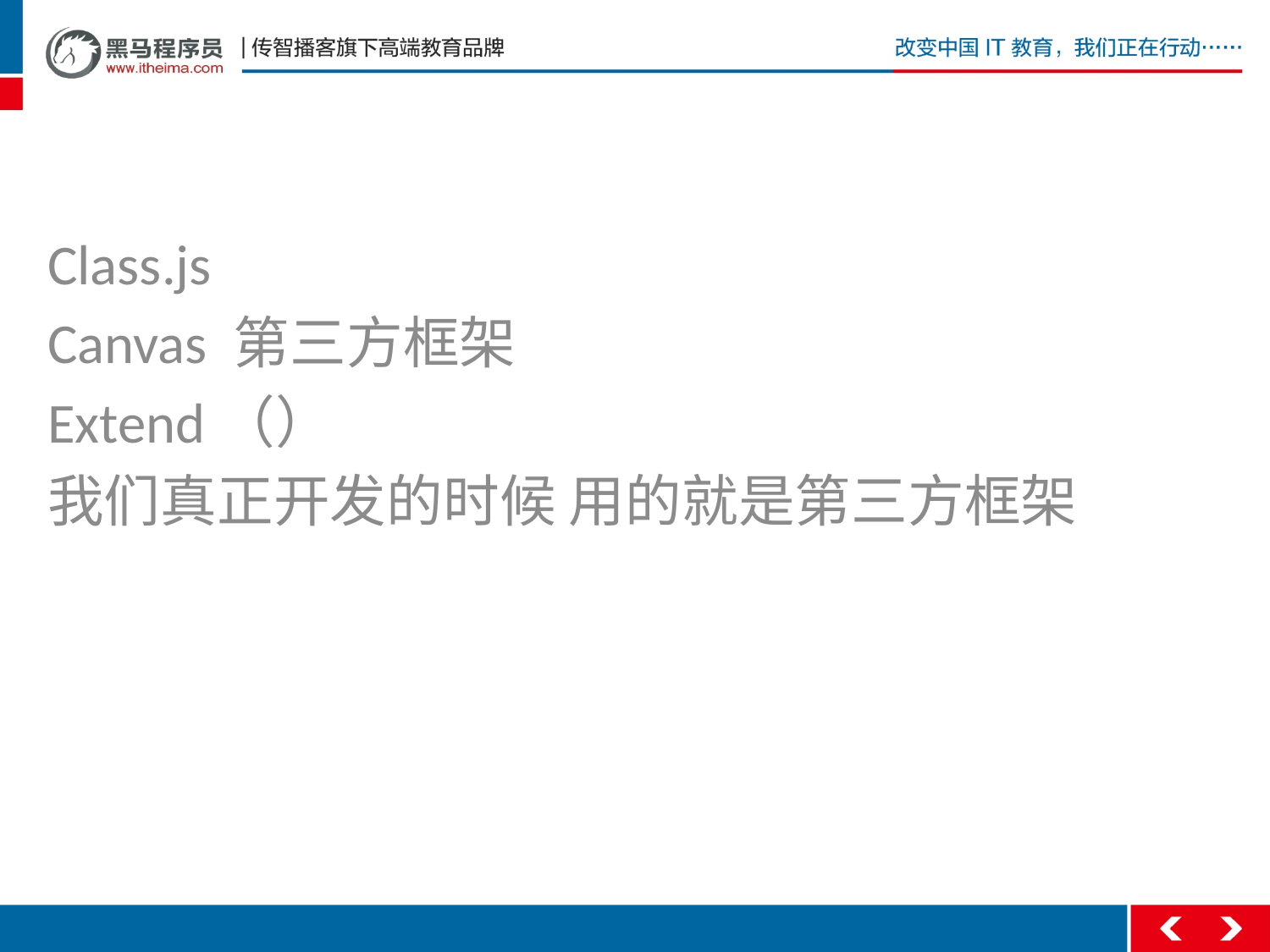

#
Class.js
Canvas 第三方框架
Extend（）
我们真正开发的时候 用的就是第三方框架